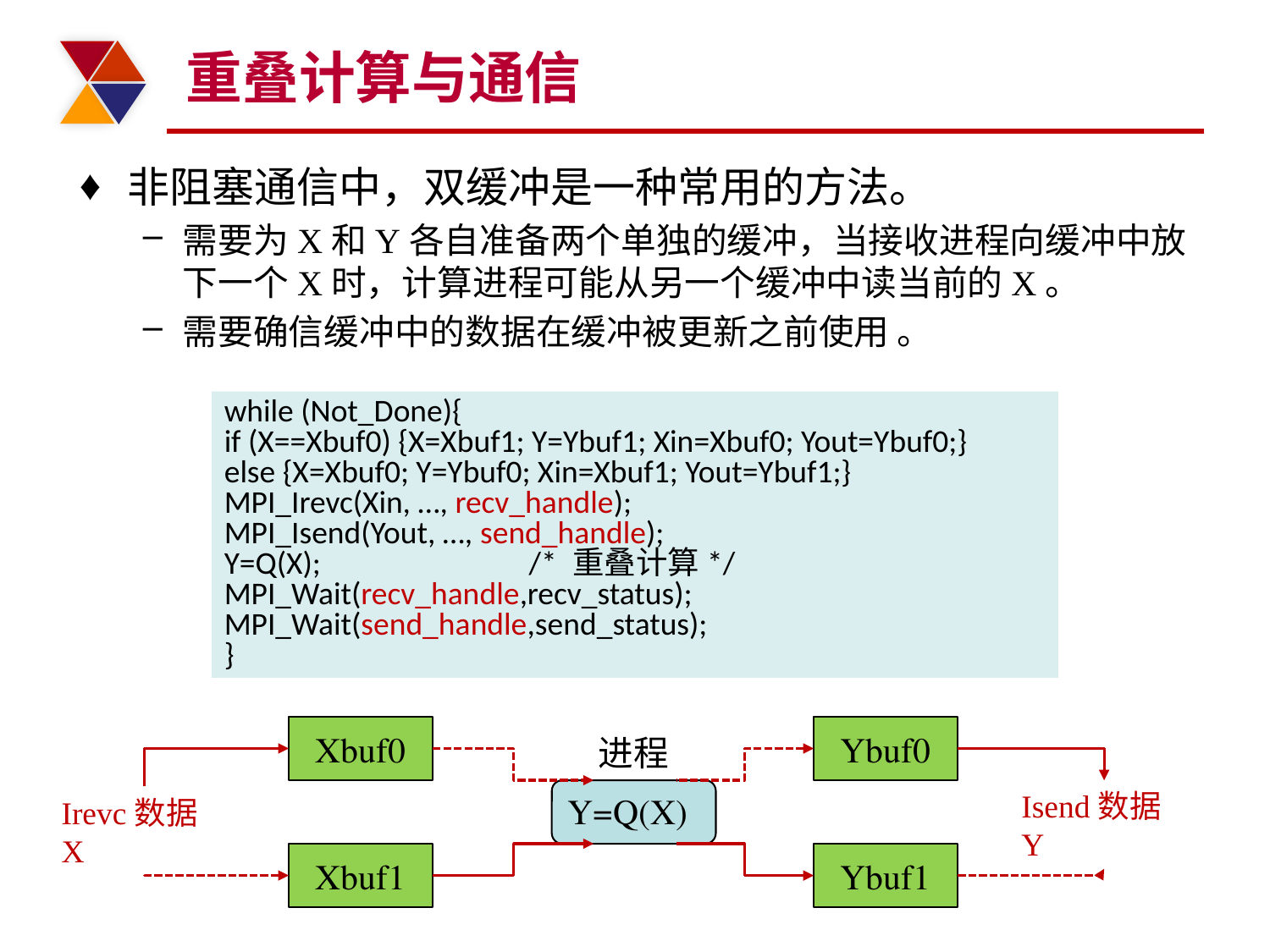

# 重叠计算与通信
非阻塞通信中，双缓冲是一种常用的方法。
需要为X和Y各自准备两个单独的缓冲，当接收进程向缓冲中放下一个X时，计算进程可能从另一个缓冲中读当前的X。
需要确信缓冲中的数据在缓冲被更新之前使用 。

while (Not_Done){
if (X==Xbuf0) {X=Xbuf1; Y=Ybuf1; Xin=Xbuf0; Yout=Ybuf0;}
else {X=Xbuf0; Y=Ybuf0; Xin=Xbuf1; Yout=Ybuf1;}
MPI_Irevc(Xin, …, recv_handle);
MPI_Isend(Yout, …, send_handle);
Y=Q(X);                             /* 重叠计算*/
MPI_Wait(recv_handle,recv_status);
MPI_Wait(send_handle,send_status);
}
Xbuf0
Ybuf0
进程
Isend数据Y
Y=Q(X)
Irevc数据X
Xbuf1
Ybuf1